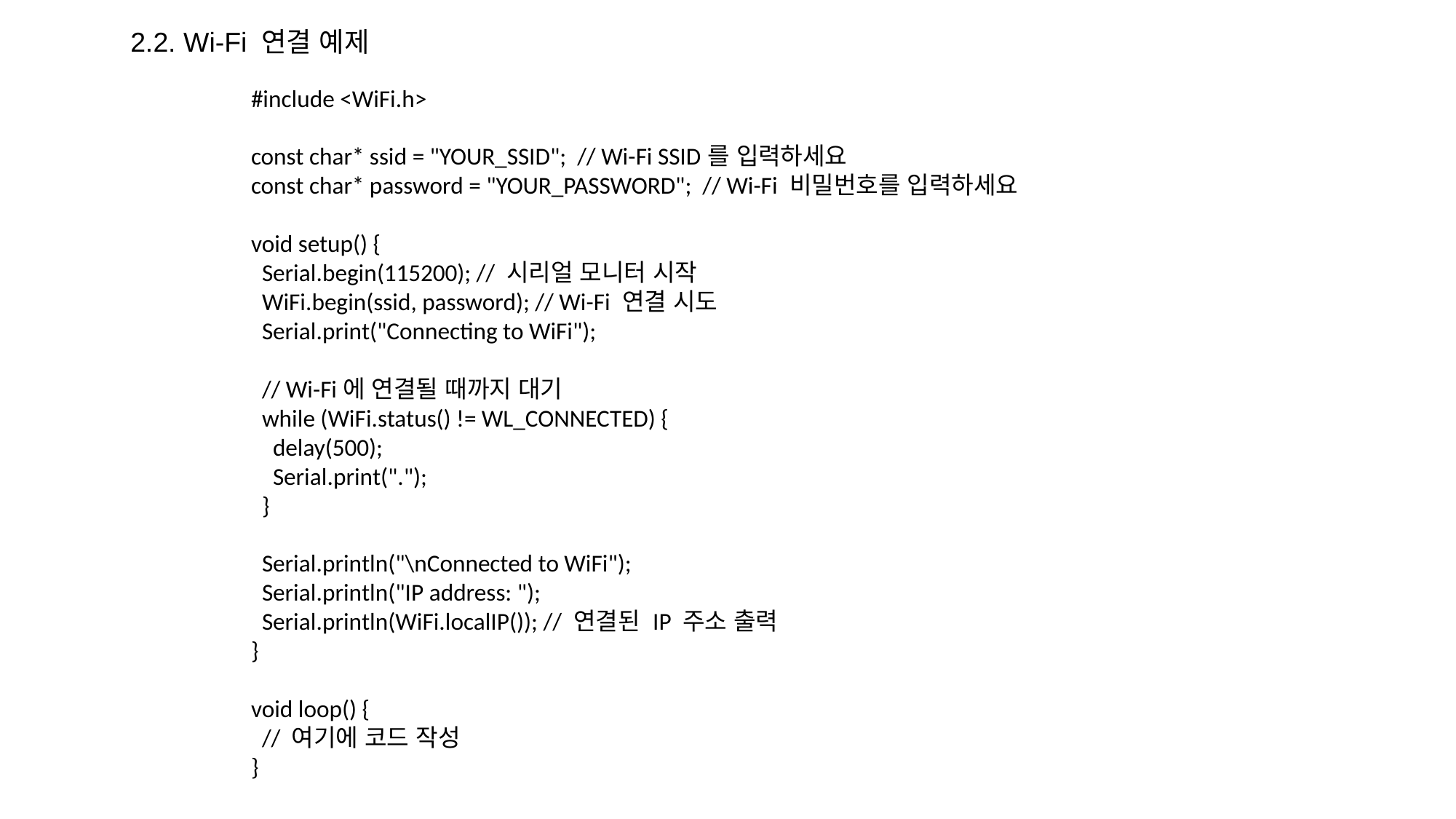

2.2. Wi-Fi 연결 예제
#include <WiFi.h>

const char* ssid = "YOUR_SSID";  // Wi-Fi SSID를 입력하세요
const char* password = "YOUR_PASSWORD";  // Wi-Fi 비밀번호를 입력하세요

void setup() {
  Serial.begin(115200); // 시리얼 모니터 시작
  WiFi.begin(ssid, password); // Wi-Fi 연결 시도
  Serial.print("Connecting to WiFi");

  // Wi-Fi에 연결될 때까지 대기
  while (WiFi.status() != WL_CONNECTED) {
    delay(500);
    Serial.print(".");
  }

  Serial.println("\nConnected to WiFi");
  Serial.println("IP address: ");
  Serial.println(WiFi.localIP()); // 연결된 IP 주소 출력
}

void loop() {
  // 여기에 코드 작성
}